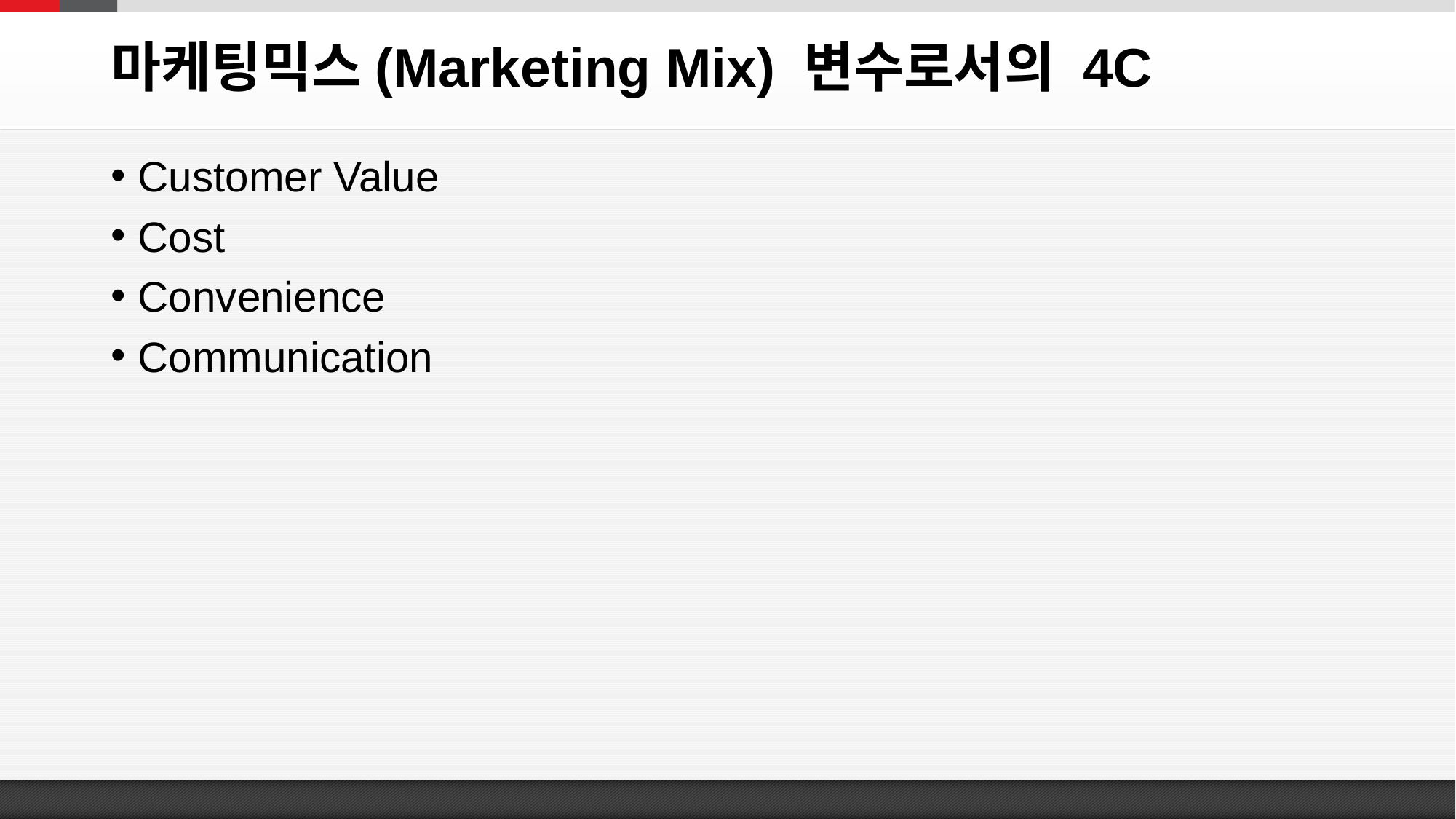

# 마케팅믹스(Marketing Mix) 변수로서의 4C
Customer Value
Cost
Convenience
Communication